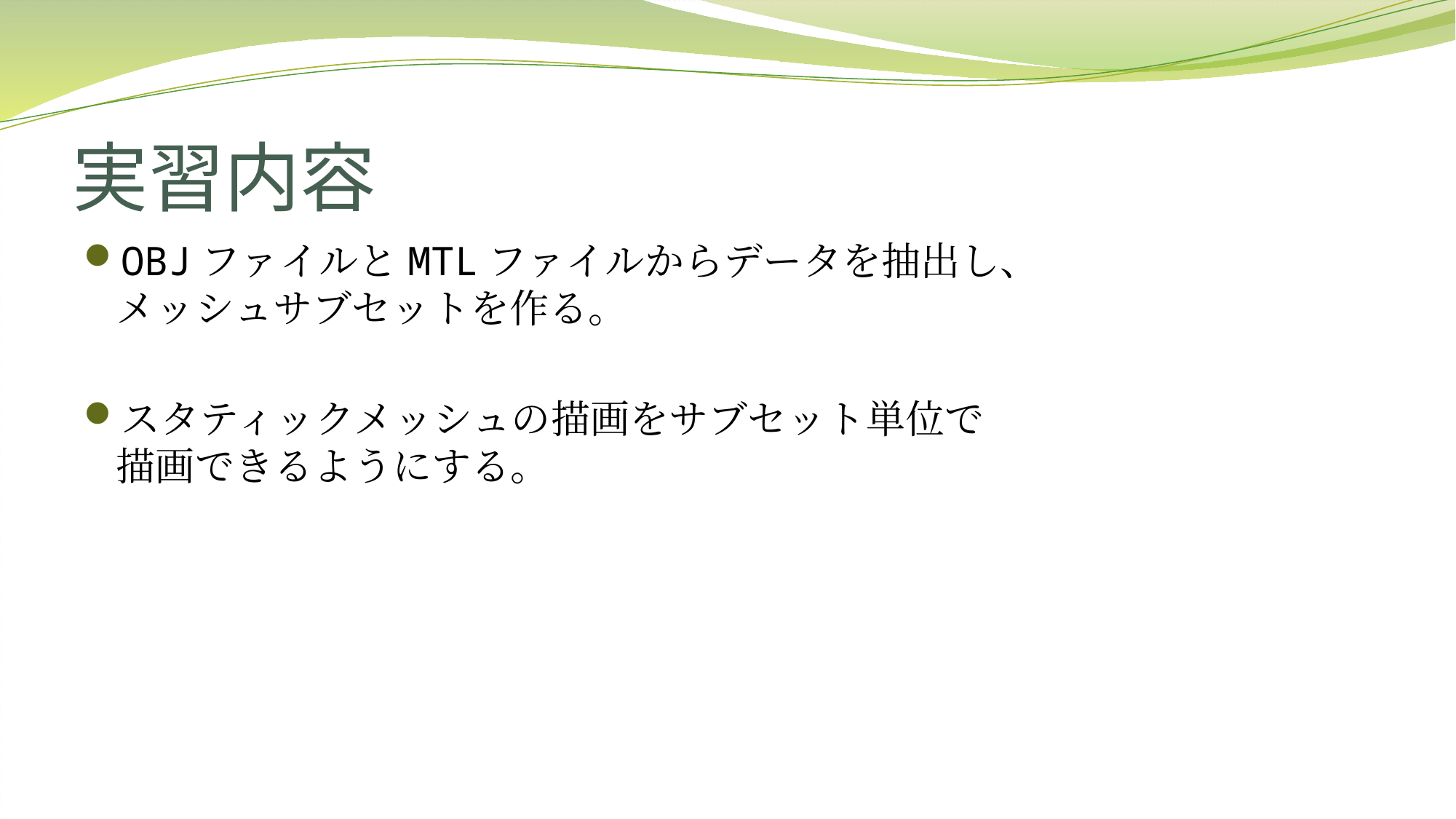

# 実習内容
OBJファイルとMTLファイルからデータを抽出し、
メッシュサブセットを作る。

スタティックメッシュの描画をサブセット単位で
描画できるようにする。